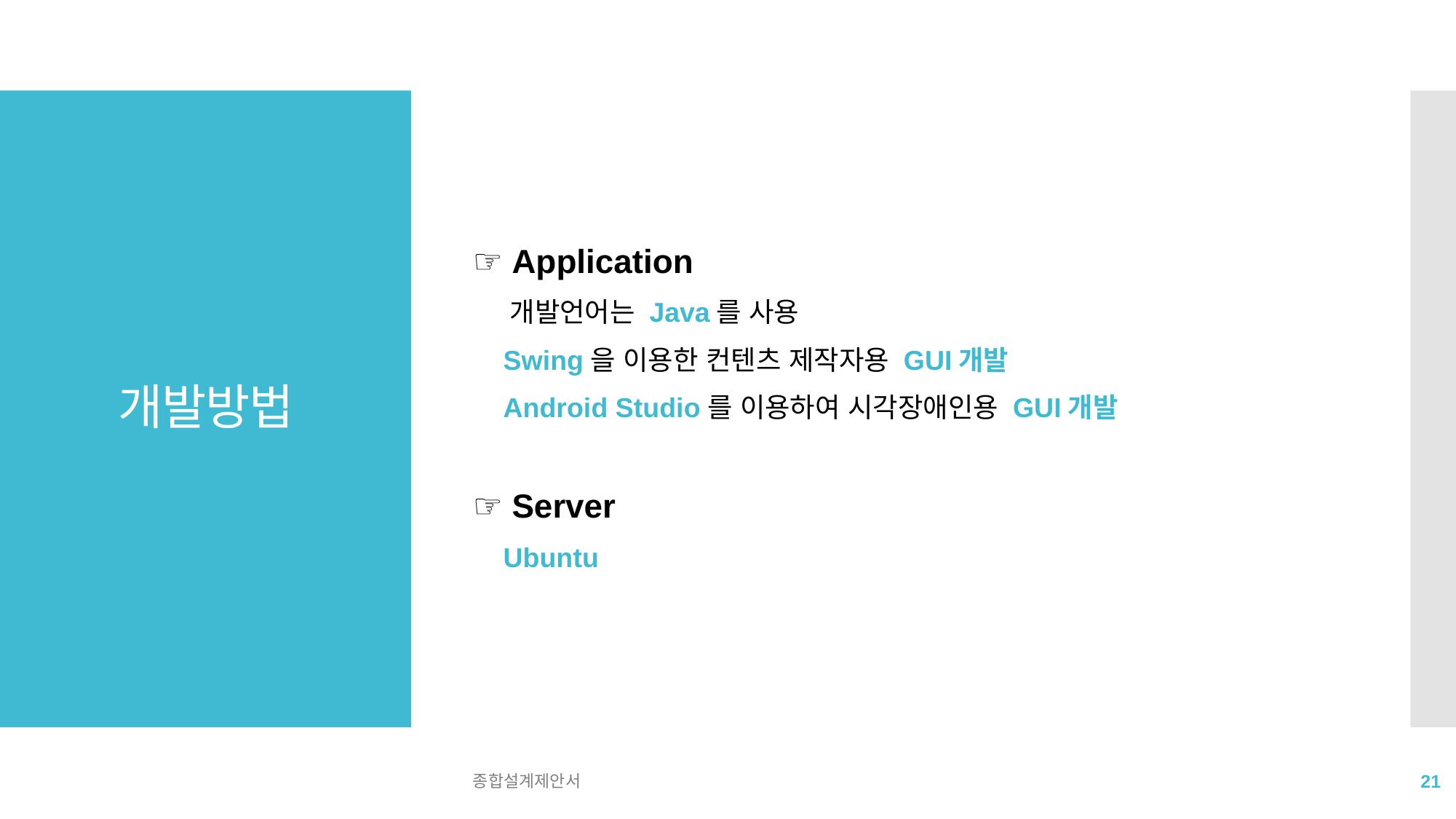

☞ Application
    개발언어는 Java를 사용
    Swing을 이용한 컨텐츠 제작자용 GUI개발
    Android Studio를 이용하여 시각장애인용 GUI개발

☞ Server
    Ubuntu
# 개발방법
종합설계제안서
21